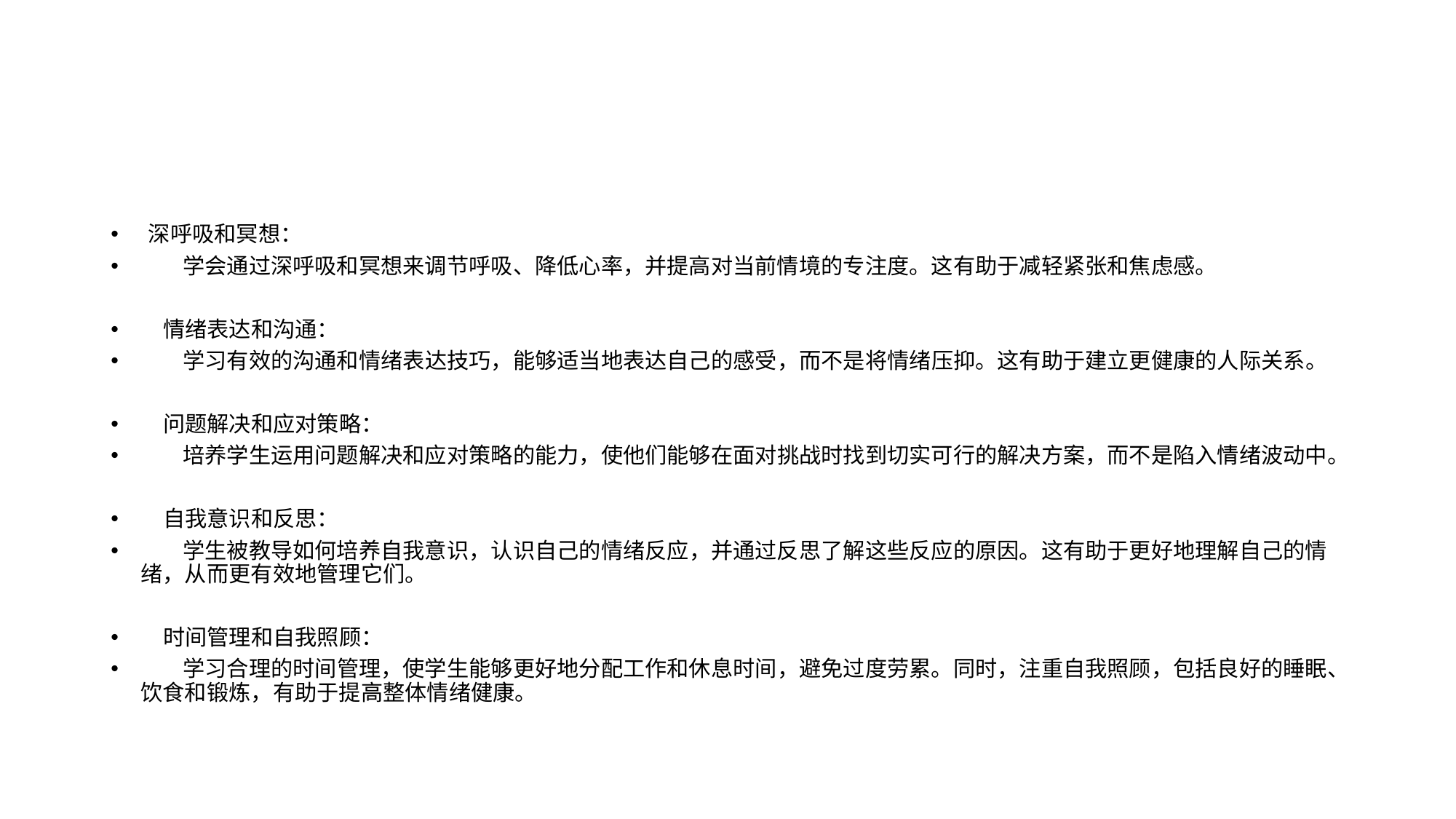

#
 深呼吸和冥想：
        学会通过深呼吸和冥想来调节呼吸、降低心率，并提高对当前情境的专注度。这有助于减轻紧张和焦虑感。

    情绪表达和沟通：
        学习有效的沟通和情绪表达技巧，能够适当地表达自己的感受，而不是将情绪压抑。这有助于建立更健康的人际关系。

    问题解决和应对策略：
        培养学生运用问题解决和应对策略的能力，使他们能够在面对挑战时找到切实可行的解决方案，而不是陷入情绪波动中。

    自我意识和反思：
        学生被教导如何培养自我意识，认识自己的情绪反应，并通过反思了解这些反应的原因。这有助于更好地理解自己的情绪，从而更有效地管理它们。

    时间管理和自我照顾：
        学习合理的时间管理，使学生能够更好地分配工作和休息时间，避免过度劳累。同时，注重自我照顾，包括良好的睡眠、饮食和锻炼，有助于提高整体情绪健康。